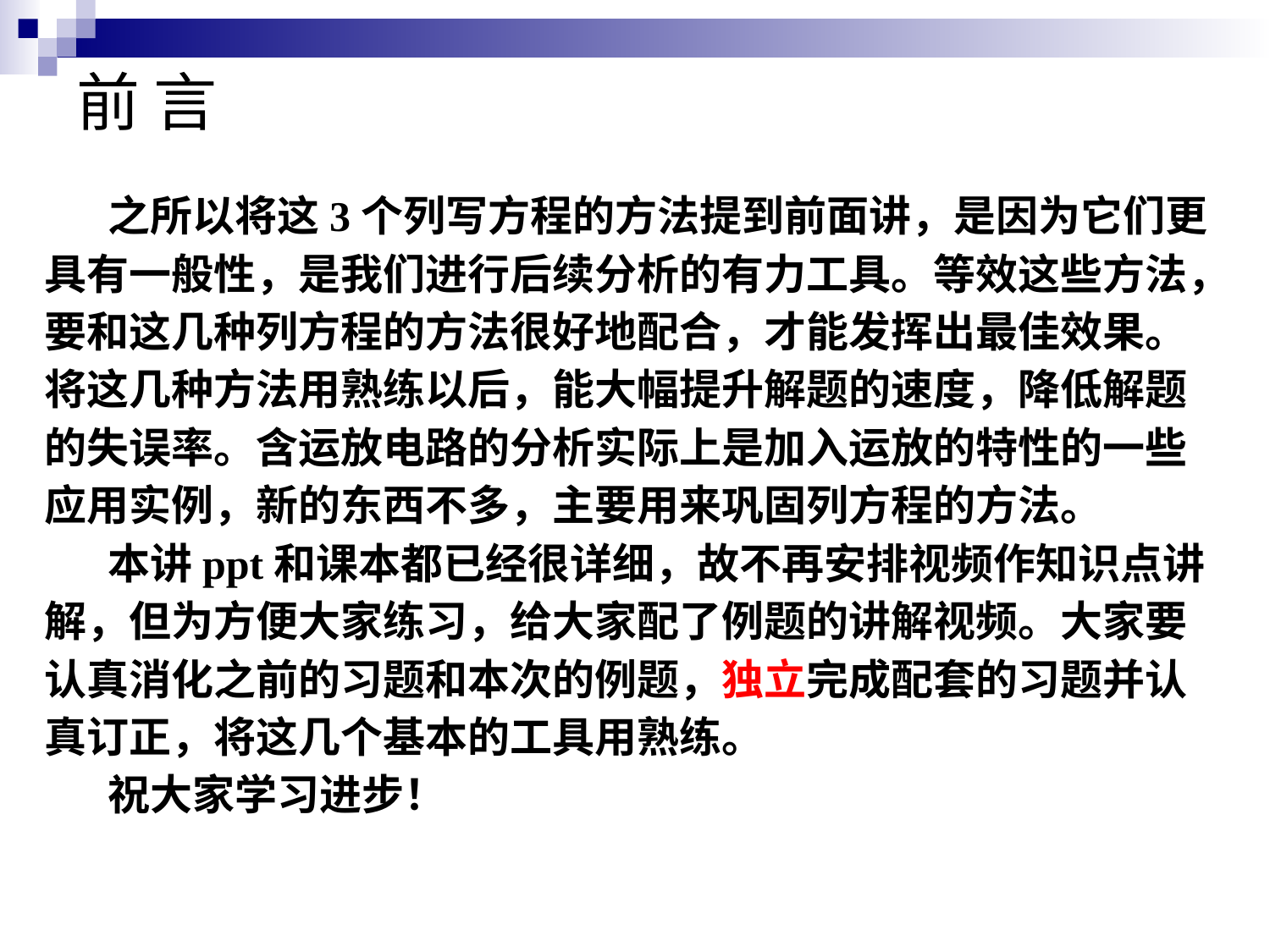

# 前 言
之所以将这3个列写方程的方法提到前面讲，是因为它们更具有一般性，是我们进行后续分析的有力工具。等效这些方法，要和这几种列方程的方法很好地配合，才能发挥出最佳效果。将这几种方法用熟练以后，能大幅提升解题的速度，降低解题的失误率。含运放电路的分析实际上是加入运放的特性的一些应用实例，新的东西不多，主要用来巩固列方程的方法。
本讲ppt和课本都已经很详细，故不再安排视频作知识点讲解，但为方便大家练习，给大家配了例题的讲解视频。大家要认真消化之前的习题和本次的例题，独立完成配套的习题并认真订正，将这几个基本的工具用熟练。
祝大家学习进步！